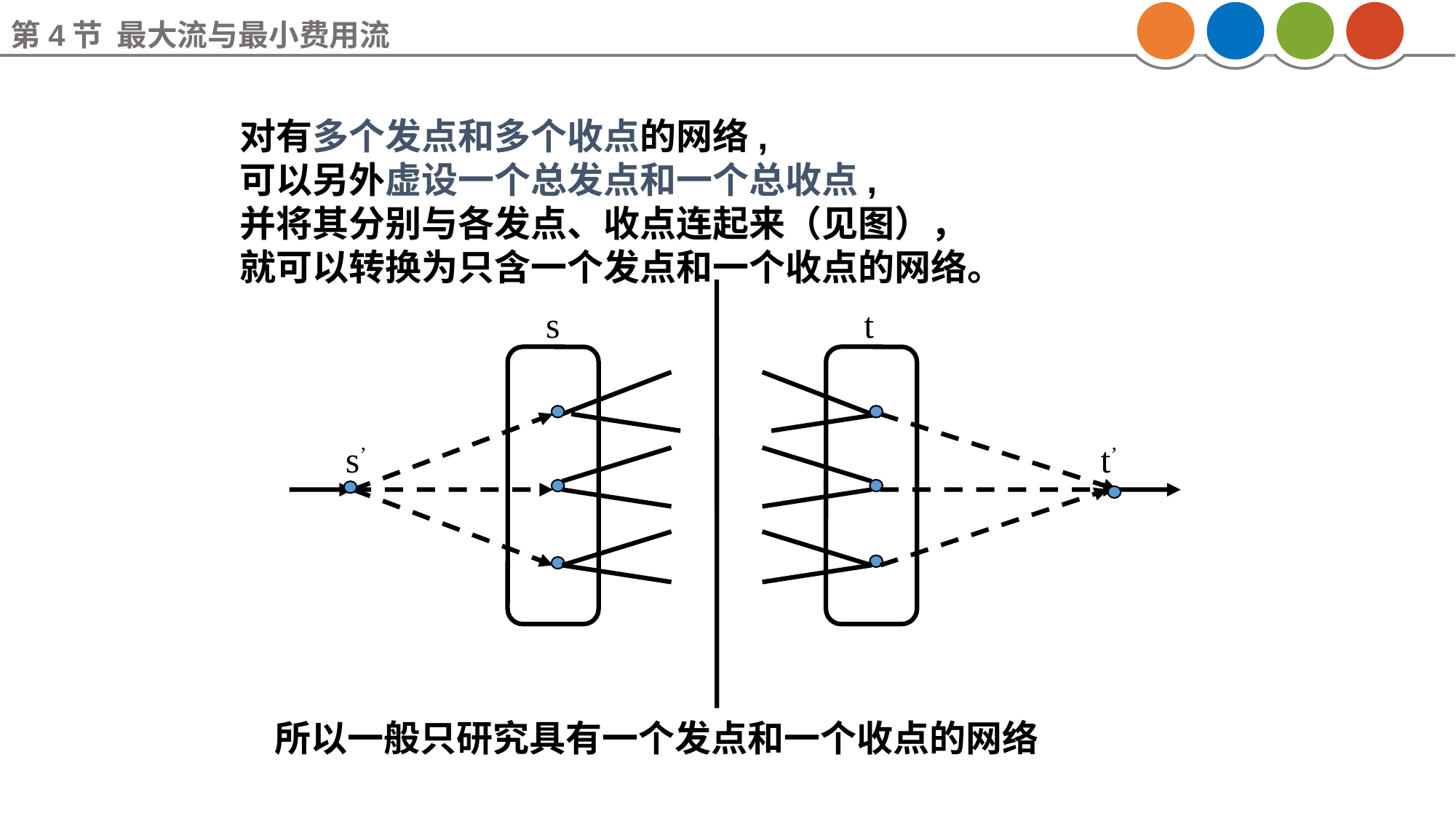

第4节  最大流与最小费用流
对有多个发点和多个收点的网络,
可以另外虚设一个总发点和一个总收点,
并将其分别与各发点、收点连起来（见图），
就可以转换为只含一个发点和一个收点的网络。

s
t

s’
t’

所以一般只研究具有一个发点和一个收点的网络